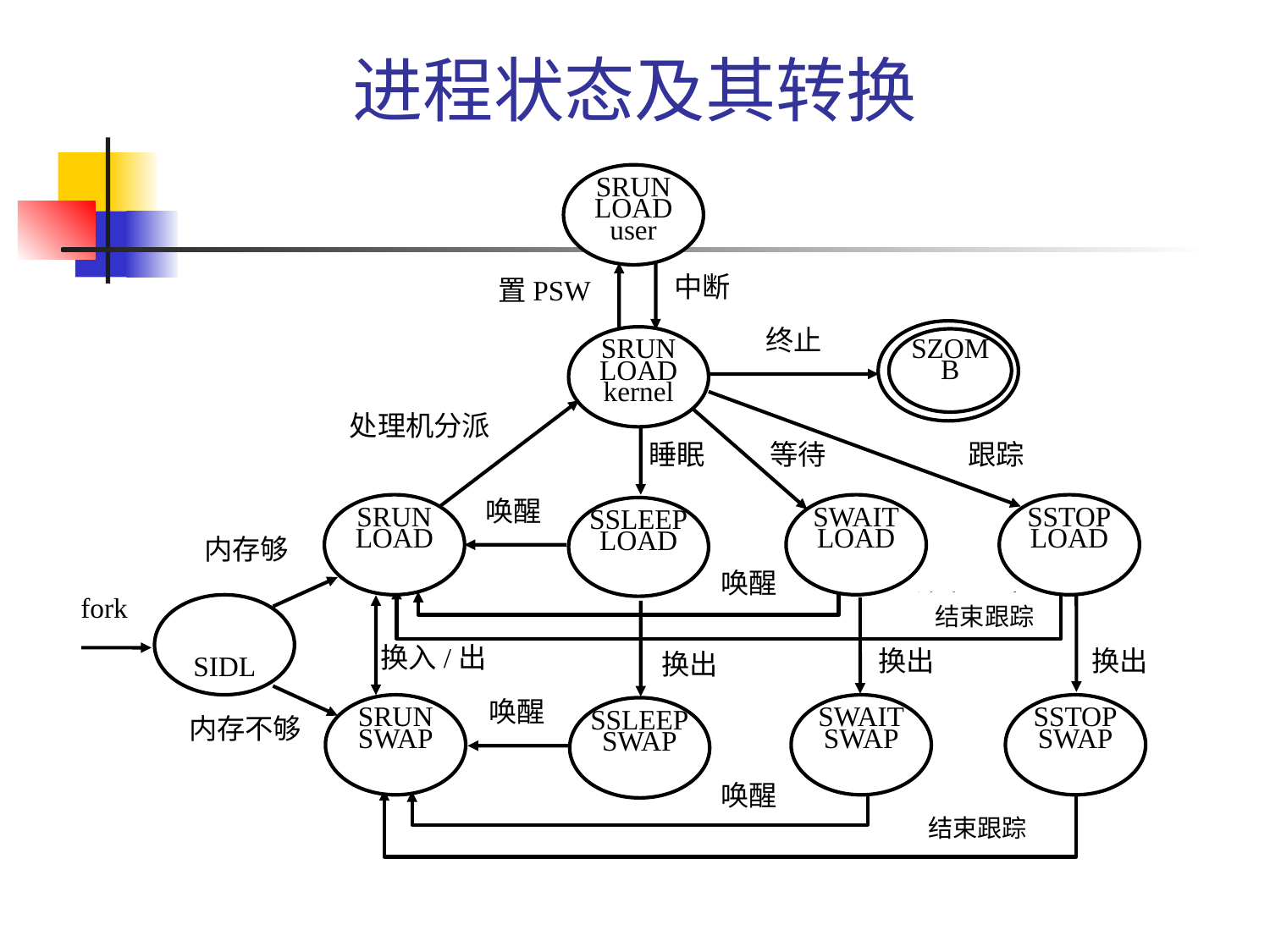

进程状态及其转换
SRUN
LOAD
user

中断
置PSW
终止

SRUN
LOAD
kernel

SZOMB

处理机分派

睡眠
等待
跟踪
唤醒
SRUN
LOAD

SWAIT
LOAD

SSTOP
LOAD

SSLEEP
LOAD

内存够

唤醒

结束跟踪
fork

结束跟踪

SIDL

换入/出
换出
换出
换出

唤醒
SRUN
SWAP

SWAIT
SWAP

SSTOP
SWAP

SSLEEP
SWAP
内存不够

唤醒

结束跟踪
结束跟踪